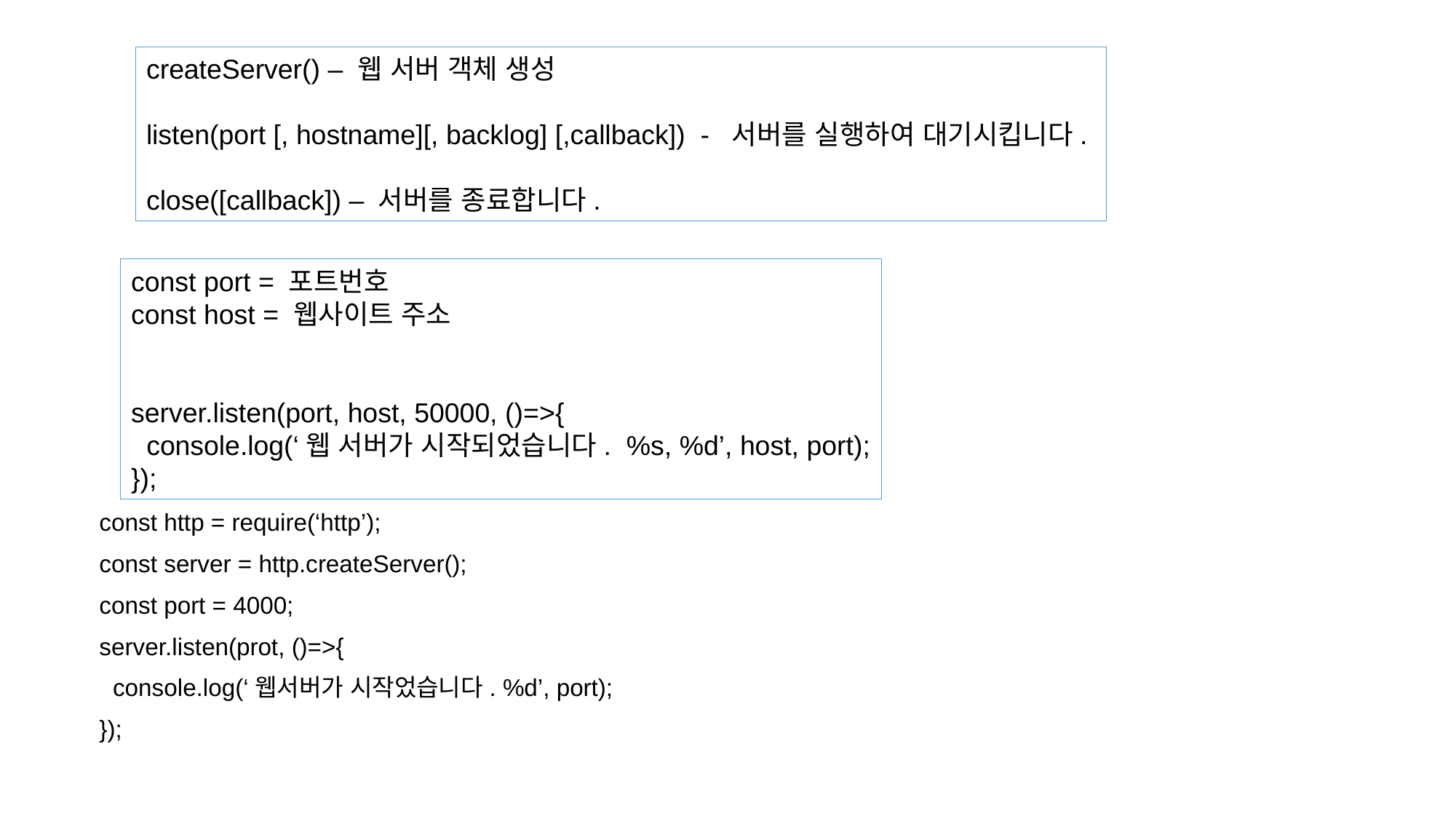

createServer() – 웹 서버 객체 생성

listen(port [, hostname][, backlog] [,callback])  -  서버를 실행하여 대기시킵니다.

close([callback]) – 서버를 종료합니다.
const port = 포트번호
const host = 웹사이트 주소

server.listen(port, host, 50000, ()=>{
  console.log(‘웹 서버가 시작되었습니다.  %s, %d’, host, port);
});
const http = require(‘http’);
const server = http.createServer();
const port = 4000;
server.listen(prot, ()=>{
  console.log(‘웹서버가 시작었습니다. %d’, port);
});